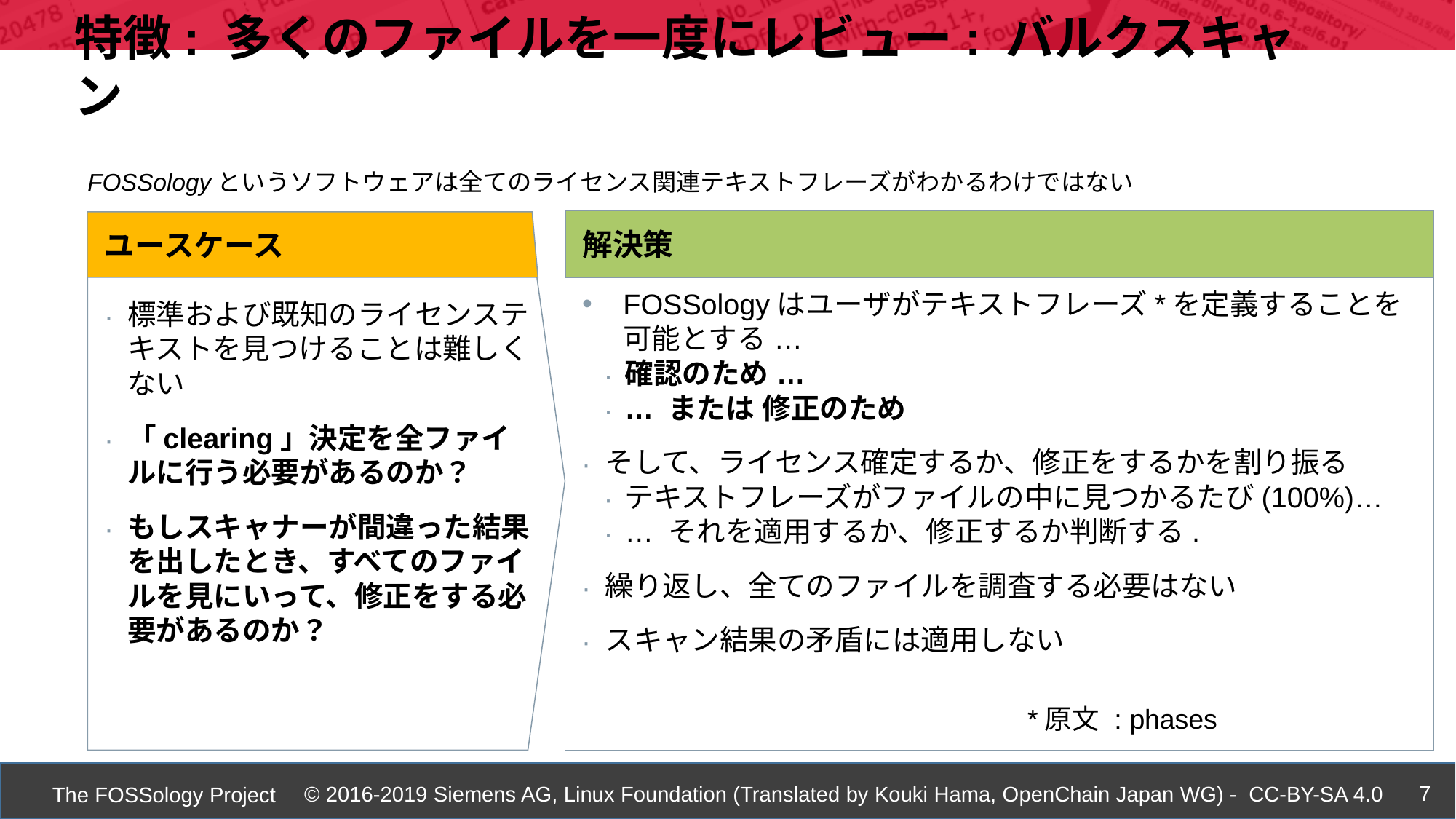

特徴: 多くのファイルを一度にレビュー: バルクスキャン
FOSSologyというソフトウェアは全てのライセンス関連テキストフレーズがわかるわけではない
解決策
ユースケース

標準および既知のライセンステキストを見つけることは難しくない
「clearing」決定を全ファイルに行う必要があるのか？
もしスキャナーが間違った結果を出したとき、すべてのファイルを見にいって、修正をする必要があるのか？

FOSSologyはユーザがテキストフレーズ*を定義することを可能とする …
確認のため …
… または 修正のため
そして、ライセンス確定するか、修正をするかを割り振る
テキストフレーズがファイルの中に見つかるたび(100%)…
… それを適用するか、修正するか判断する.
繰り返し、全てのファイルを調査する必要はない
スキャン結果の矛盾には適用しない

*原文 : phases